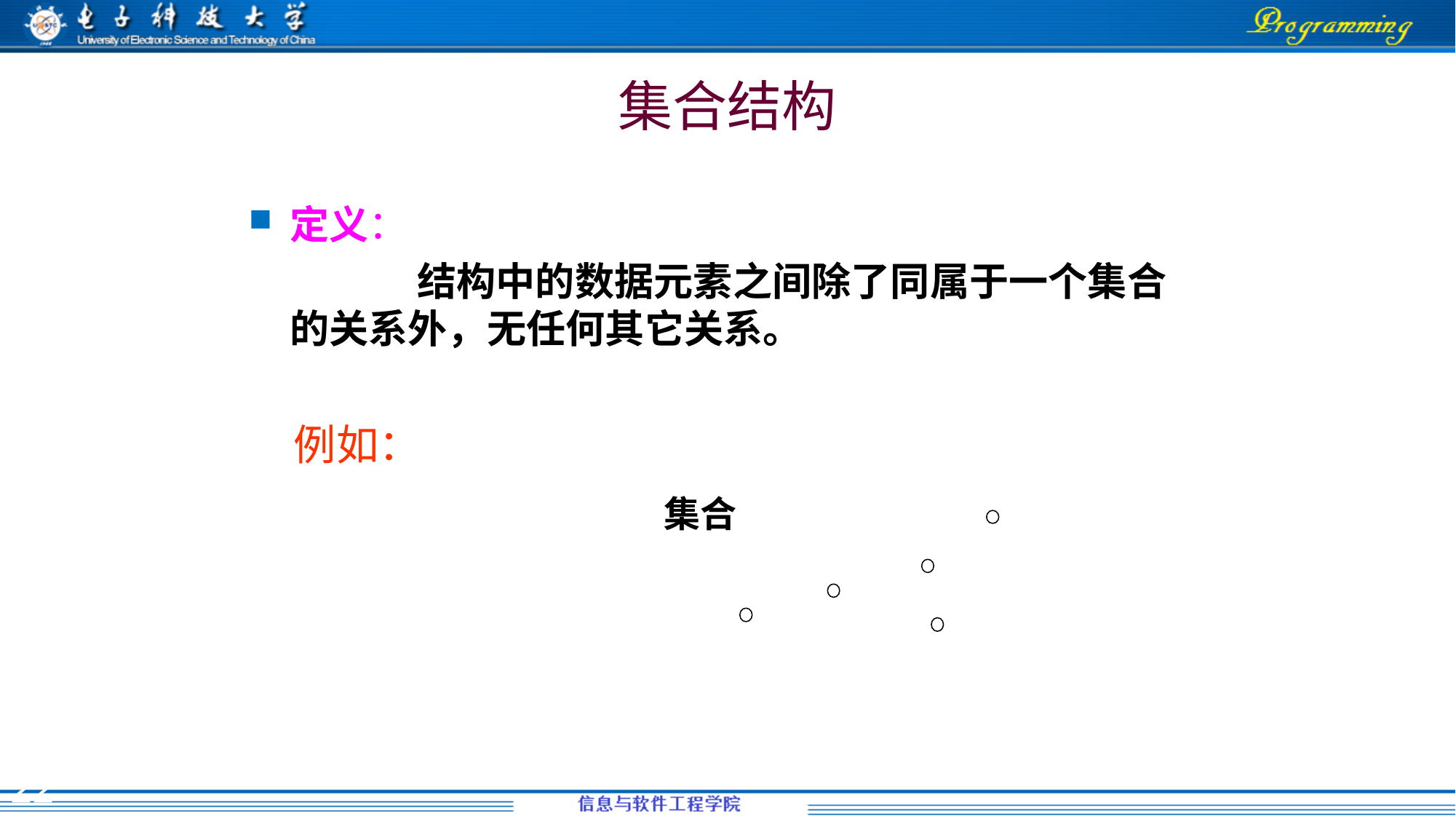

# 集合结构
定义：
		 结构中的数据元素之间除了同属于一个集合的关系外，无任何其它关系。
例如：
   集合

22